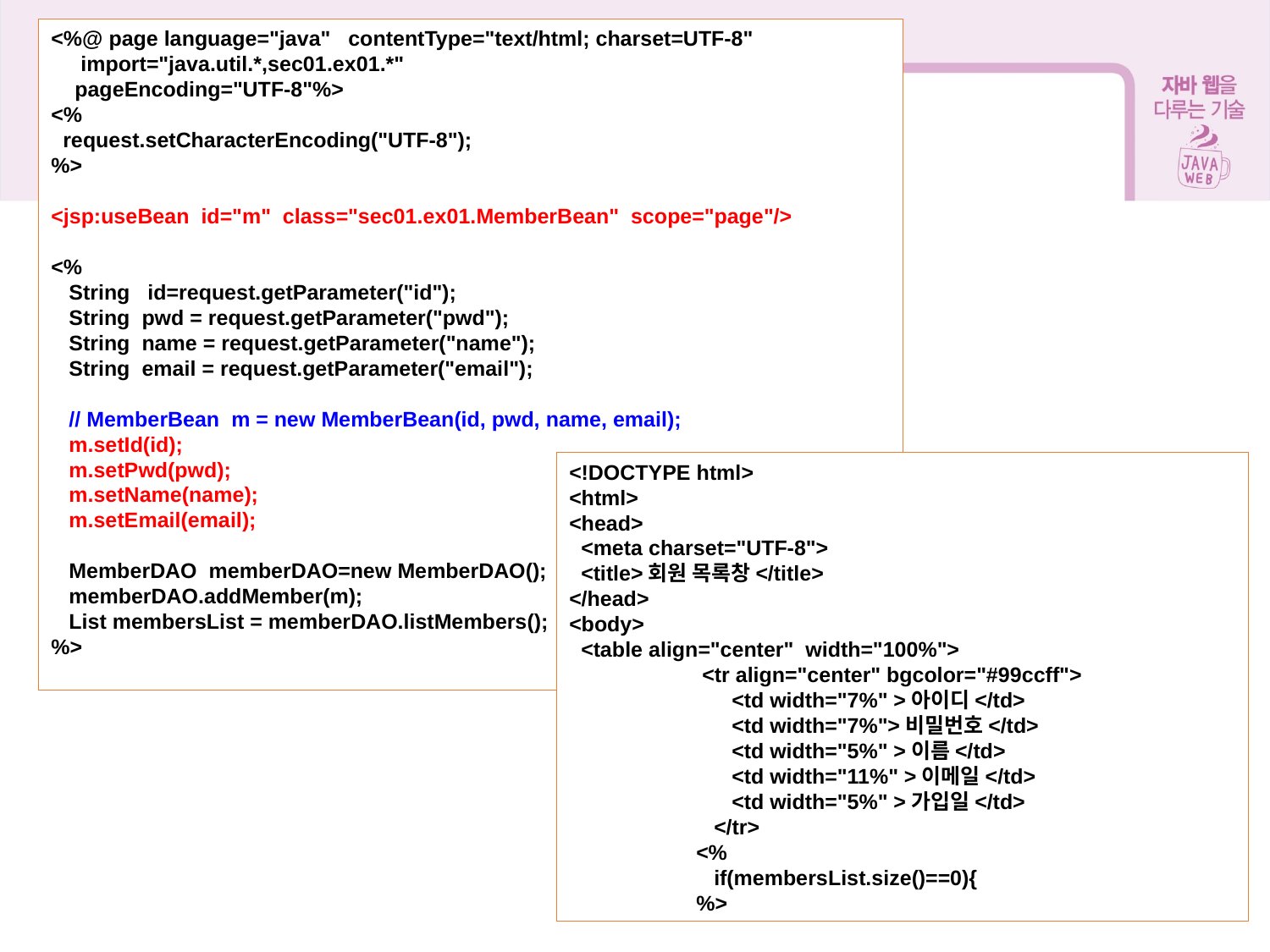

13장 자바 코드를 없애는 액션 태그
<%@ page language="java"   contentType="text/html; charset=UTF-8"
     import="java.util.*,sec01.ex01.*"
    pageEncoding="UTF-8"%>
<%
  request.setCharacterEncoding("UTF-8");
%>

<jsp:useBean  id="m"  class="sec01.ex01.MemberBean"  scope="page"/>

<%
   String   id=request.getParameter("id");
   String  pwd = request.getParameter("pwd");
   String  name = request.getParameter("name");
   String  email = request.getParameter("email");

   // MemberBean  m = new MemberBean(id, pwd, name, email);
   m.setId(id);
   m.setPwd(pwd);
   m.setName(name);
   m.setEmail(email);

   MemberDAO  memberDAO=new MemberDAO();
   memberDAO.addMember(m);
   List membersList = memberDAO.listMembers();
%>

<!DOCTYPE html>
<html>
<head>
  <meta charset="UTF-8">
  <title>회원 목록창</title>
</head>
<body>
  <table align="center"  width="100%">
	 <tr align="center" bgcolor="#99ccff">
	      <td width="7%" >아이디</td>
	      <td width="7%">비밀번호</td>
	      <td width="5%" >이름</td>
	      <td width="11%" >이메일</td>
	      <td width="5%" >가입일</td>
	   </tr>
	<%
	   if(membersList.size()==0){
	%>